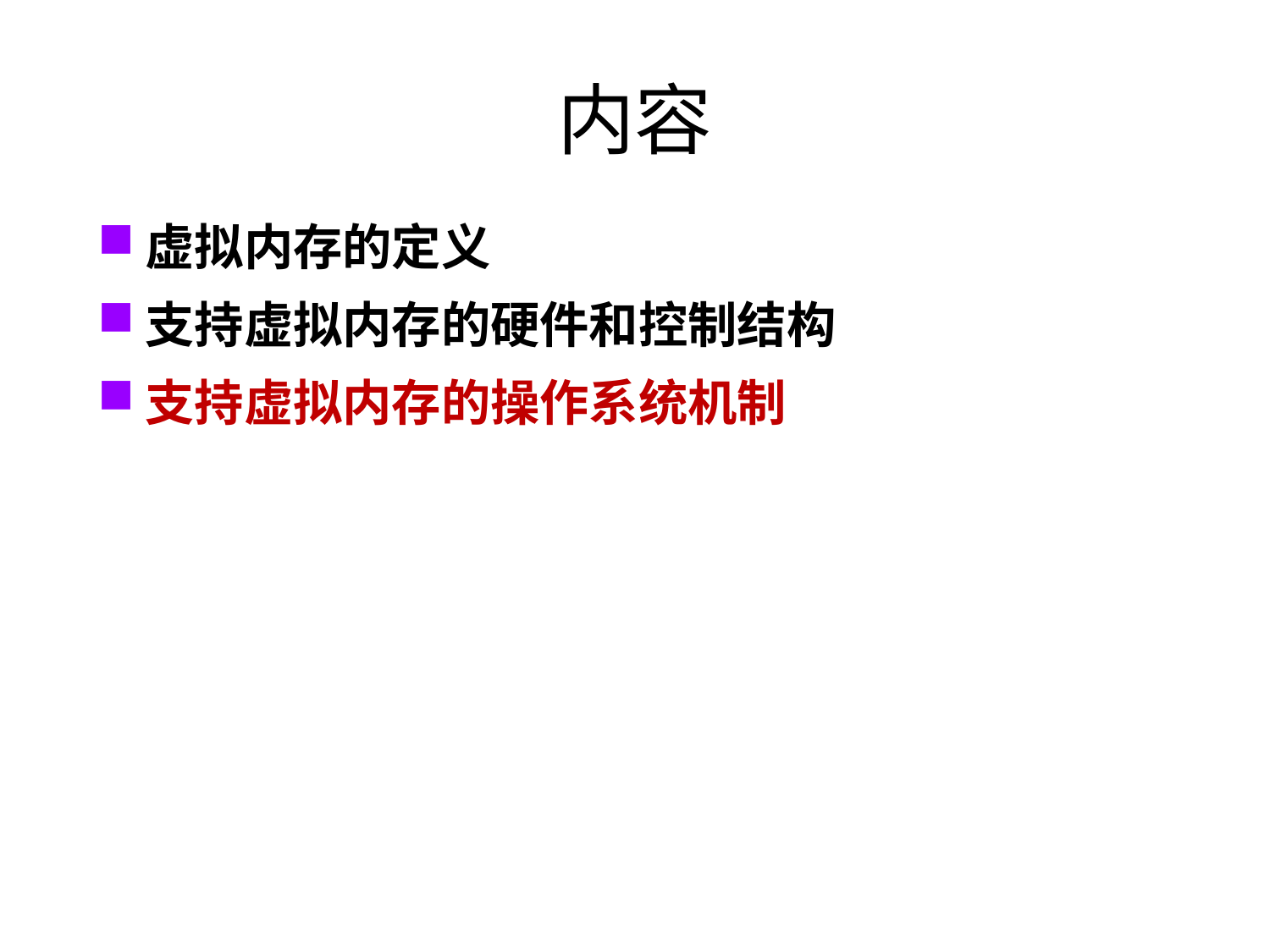

# 内容
虚拟内存的定义
支持虚拟内存的硬件和控制结构
支持虚拟内存的操作系统机制